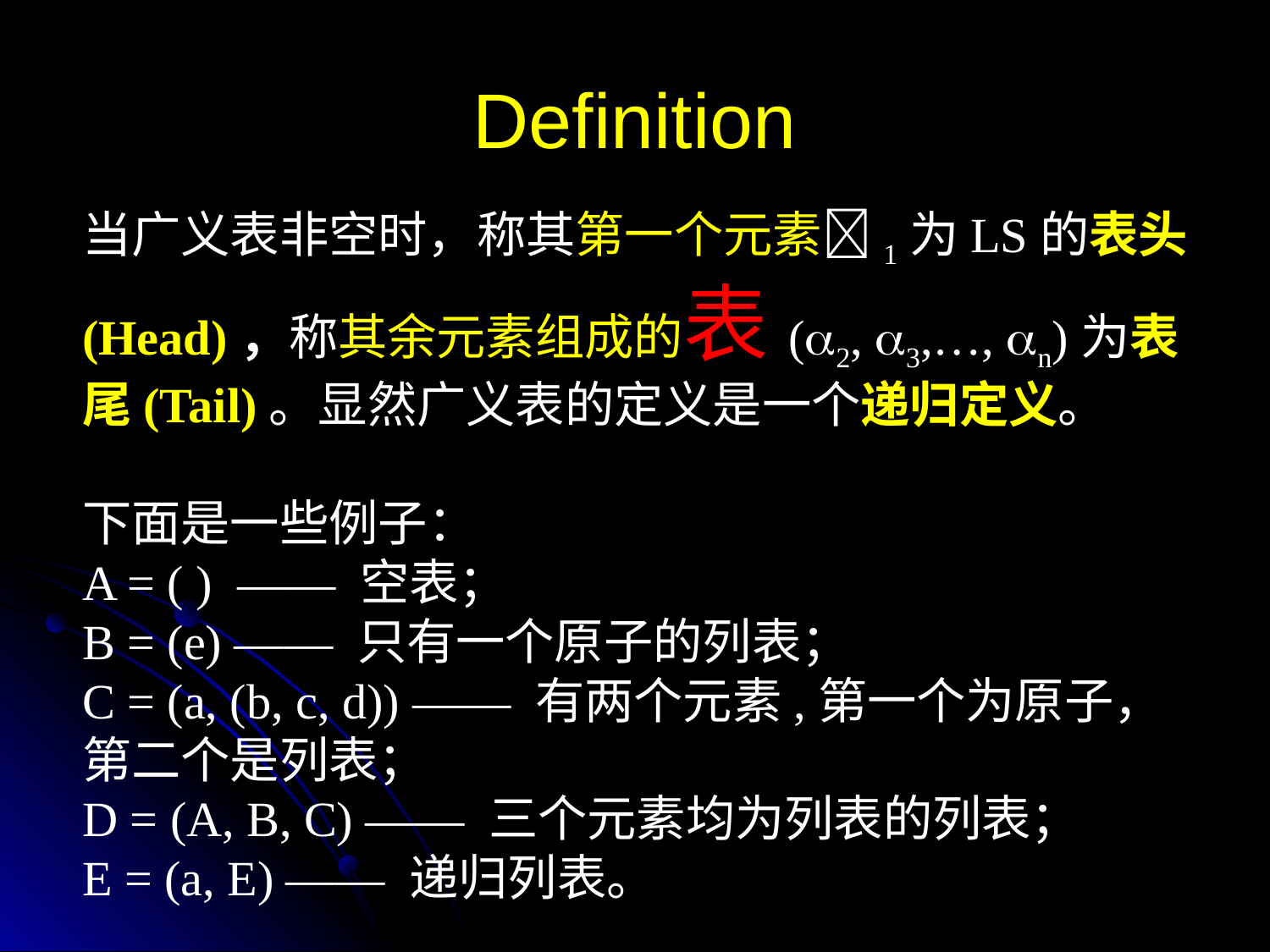

# Definition
当广义表非空时，称其第一个元素α1为LS的表头(Head)，称其余元素组成的表(α2, α3,…, αn)为表尾(Tail)。显然广义表的定义是一个递归定义。

下面是一些例子：
A = ( )  —— 空表；
B = (e) —— 只有一个原子的列表；
C = (a, (b, c, d)) —— 有两个元素,第一个为原子，第二个是列表；
D = (A, B, C) —— 三个元素均为列表的列表；
E = (a, E) —— 递归列表。